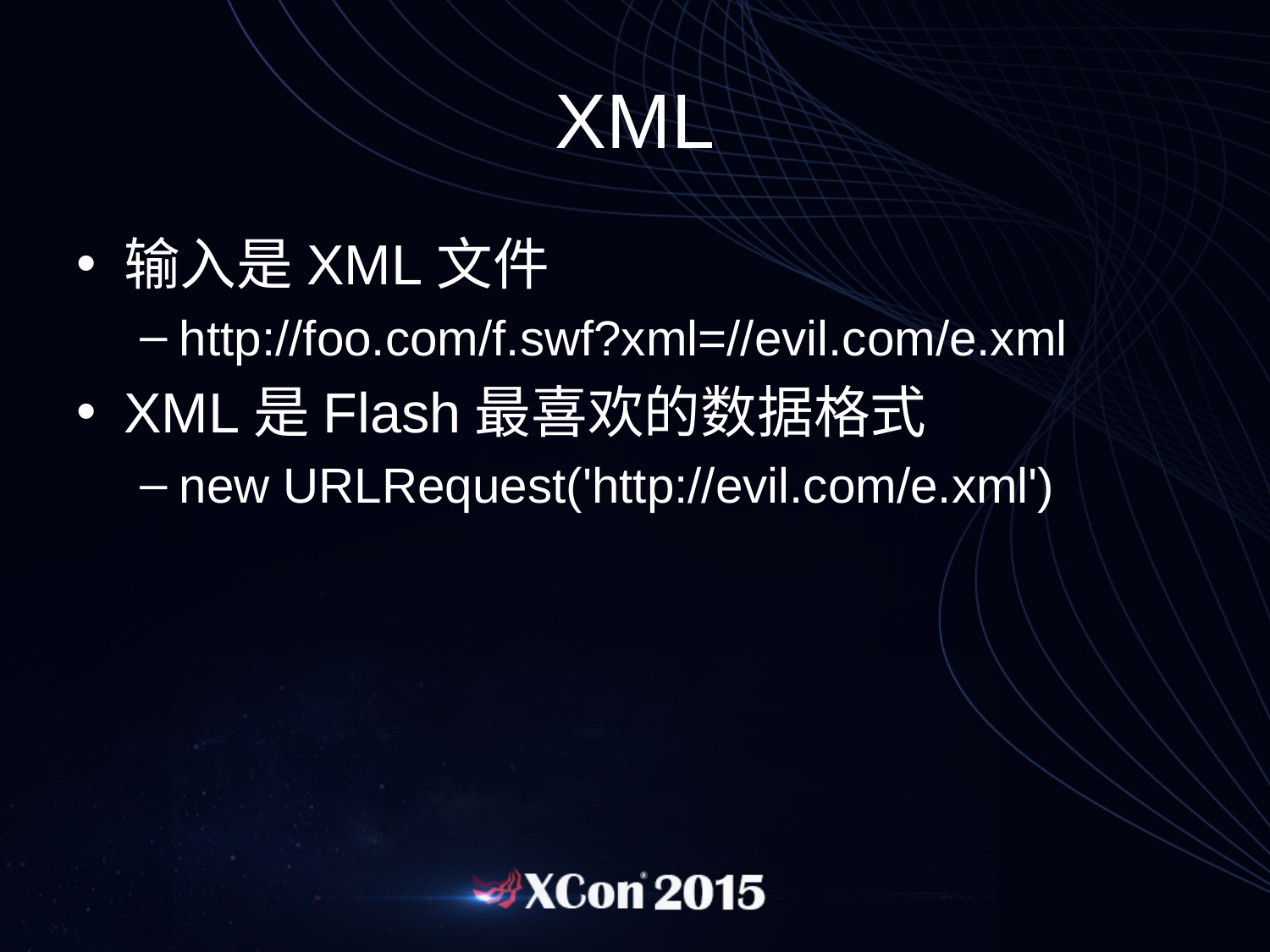

# XML
输入是XML文件
http://foo.com/f.swf?xml=//evil.com/e.xml
XML是Flash最喜欢的数据格式
new URLRequest('http://evil.com/e.xml')